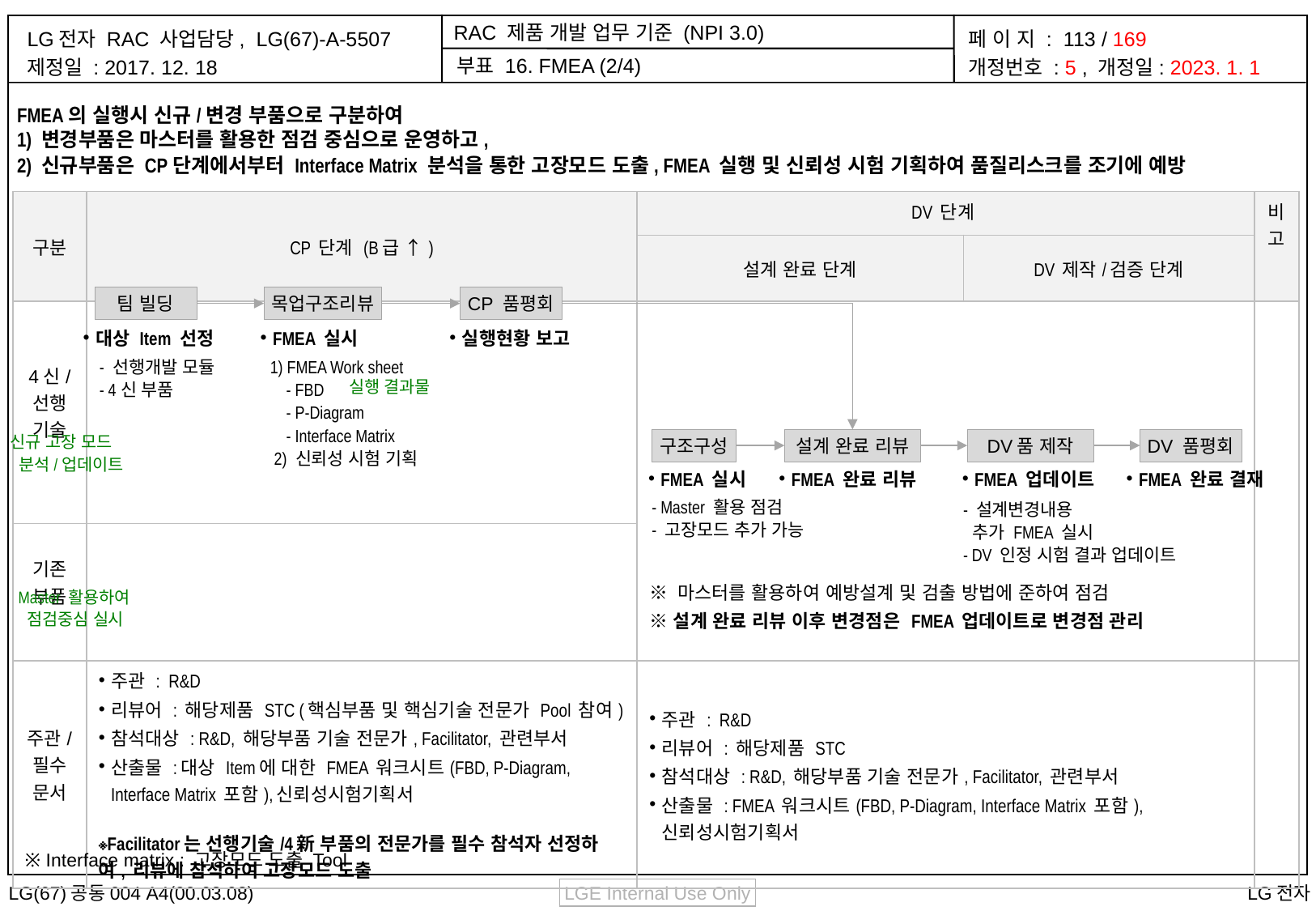

부표 16. FMEA (2/4)
FMEA의 실행시 신규/변경 부품으로 구분하여
1) 변경부품은 마스터를 활용한 점검 중심으로 운영하고,
2) 신규부품은 CP단계에서부터 Interface Matrix 분석을 통한 고장모드 도출, FMEA 실행 및 신뢰성 시험 기획하여 품질리스크를 조기에 예방
| 구분 | CP 단계 (B급 ↑) | DV 단계 |  | 비고 |
| --- | --- | --- | --- | --- |
|  |  | 설계 완료 단계 | DV 제작/검증 단계 |  |
| 4신/ 선행 기술 |  | ※ 마스터를 활용하여 예방설계 및 검출 방법에 준하여 점검 ※설계 완료 리뷰 이후 변경점은 FMEA 업데이트로 변경점 관리 |  |  |
| 기존 부품 |  |  |  |  |
| 주관/ 필수 문서 | 주관 : R&D 리뷰어 : 해당제품 STC (핵심부품 및 핵심기술 전문가 Pool 참여) 참석대상 : R&D, 해당부품 기술 전문가, Facilitator, 관련부서 산출물 :대상 Item에 대한 FMEA 워크시트(FBD, P-Diagram, Interface Matrix 포함),신뢰성시험기획서 ※Facilitator는 선행기술/4新 부품의 전문가를 필수 참석자 선정하여, 리뷰에 참석하여 고장모드 도출 | 주관 : R&D 리뷰어 : 해당제품 STC 참석대상 : R&D, 해당부품 기술 전문가, Facilitator, 관련부서 산출물 : FMEA 워크시트(FBD, P-Diagram, Interface Matrix 포함),신뢰성시험기획서 |  |  |
팀 빌딩
목업구조리뷰
CP 품평회
대상 Item 선정
FMEA 실시
실행현황 보고
- 선행개발 모듈
- 4신 부품
 FMEA Work sheet
    - FBD
    - P-Diagram
    - Interface Matrix
 2) 신뢰성 시험 기획
실행 결과물
구조구성
설계 완료 리뷰
DV품 제작
DV 품평회
신규 고장 모드
 분석/업데이트
FMEA 실시
FMEA 완료 리뷰
FMEA 업데이트
FMEA 완료 결재
- Master 활용 점검
- 고장모드 추가 가능
- 설계변경내용
 추가 FMEA 실시
- DV 인정 시험 결과 업데이트
Master 활용하여
 점검중심 실시
※ Interface matrix : 고장모드 도출 Tool